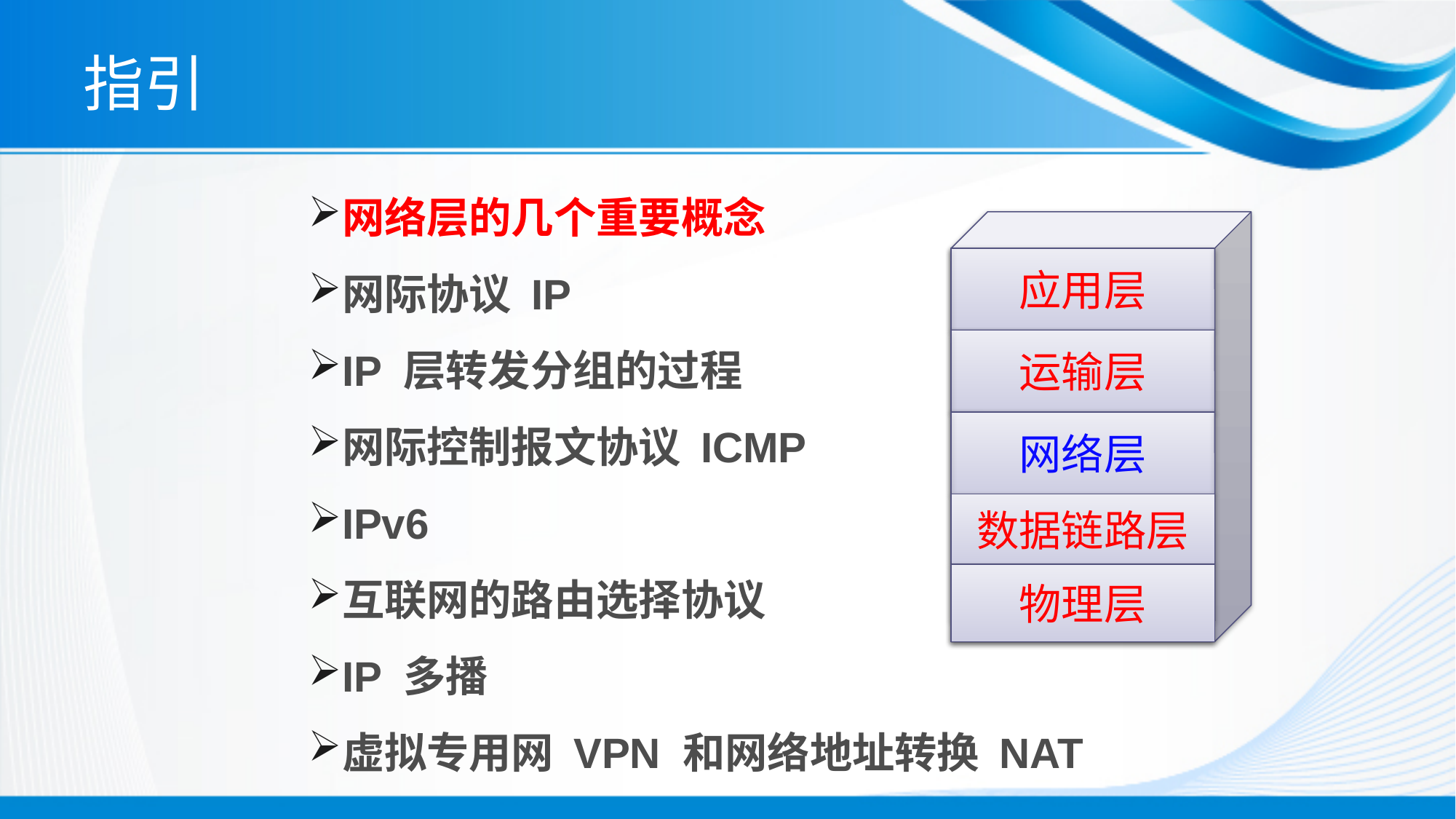

# 指引
网络层的几个重要概念
网际协议 IP
IP 层转发分组的过程
网际控制报文协议 ICMP
IPv6
互联网的路由选择协议
IP 多播
虚拟专用网 VPN 和网络地址转换 NAT

应用层

运输层

网络层

数据链路层

物理层